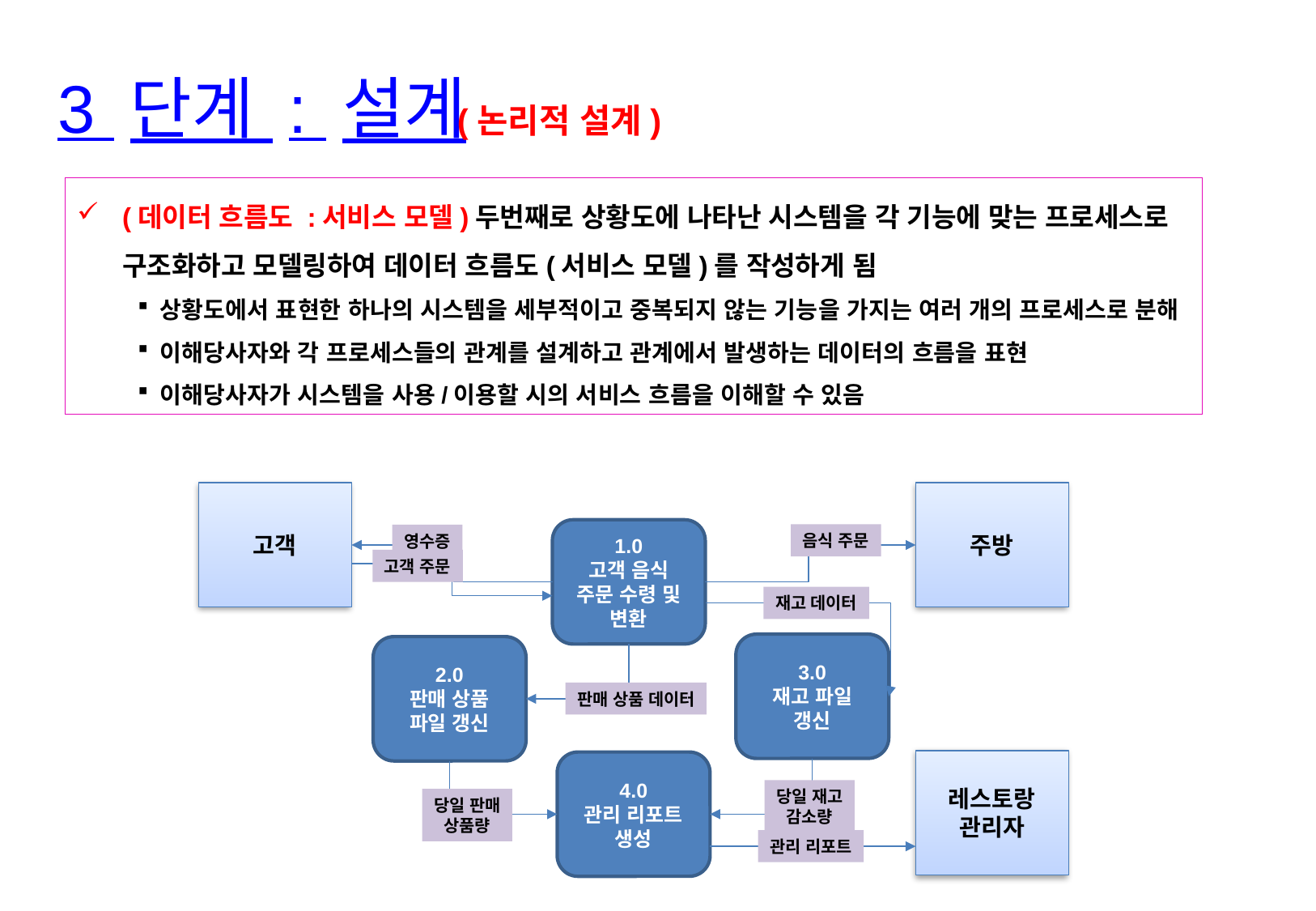

3 단계 : 설계
(논리적 설계)
(데이터 흐름도 :서비스 모델)두번째로 상황도에 나타난 시스템을 각 기능에 맞는 프로세스로 구조화하고 모델링하여 데이터 흐름도(서비스 모델)를 작성하게 됨
상황도에서 표현한 하나의 시스템을 세부적이고 중복되지 않는 기능을 가지는 여러 개의 프로세스로 분해
이해당사자와 각 프로세스들의 관계를 설계하고 관계에서 발생하는 데이터의 흐름을 표현
이해당사자가 시스템을 사용/이용할 시의 서비스 흐름을 이해할 수 있음
고객
주방
1.0
고객 음식
주문 수령 및 변환
음식 주문
영수증
고객 주문
재고 데이터
3.0
재고 파일
갱신
2.0
판매 상품
파일 갱신
판매 상품 데이터
레스토랑
관리자
4.0
관리 리포트 생성
당일 재고
감소량
당일 판매
상품량
관리 리포트